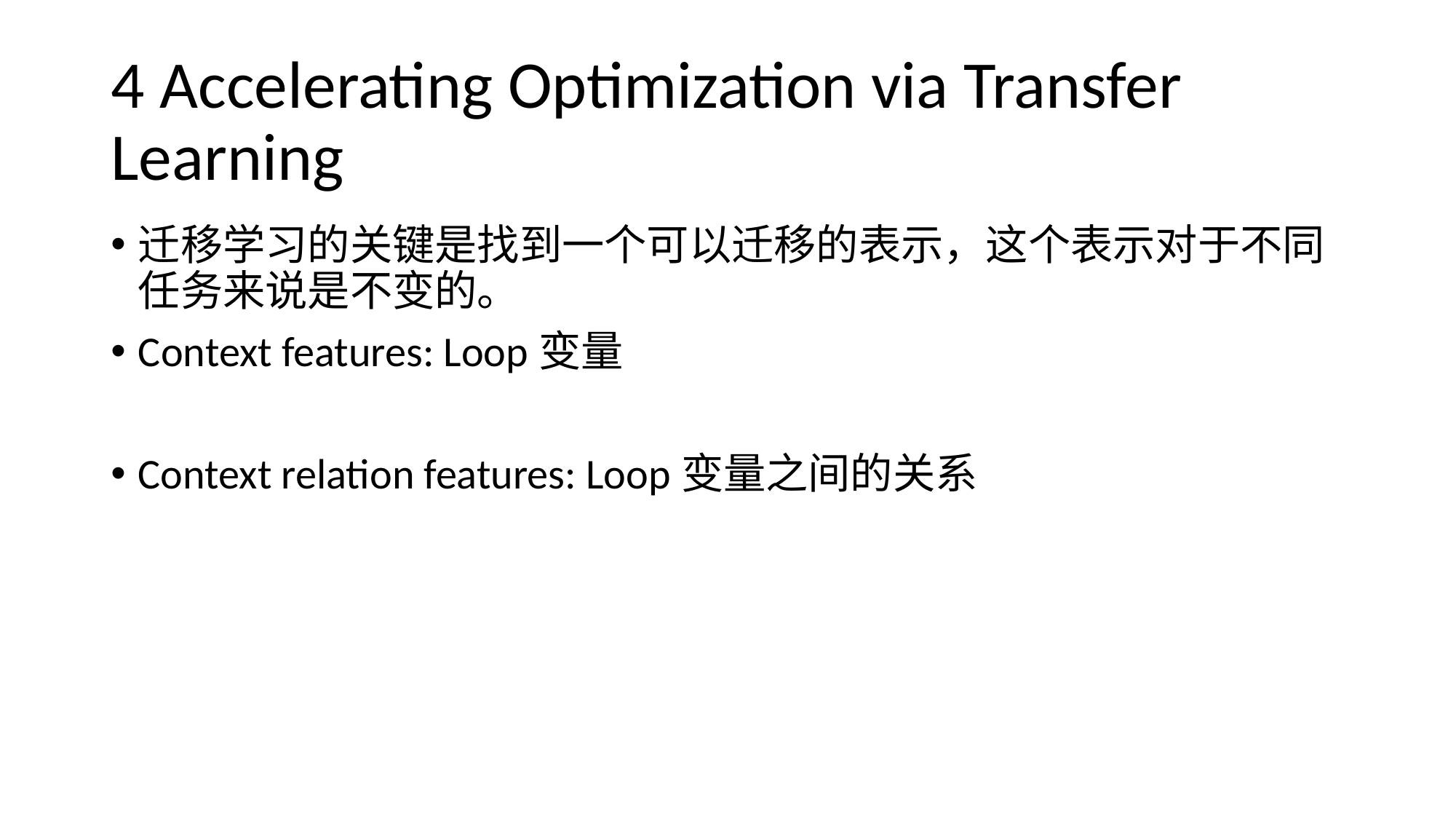

# 4 Accelerating Optimization via Transfer Learning
迁移学习的关键是找到一个可以迁移的表示，这个表示对于不同任务来说是不变的。
Context features: Loop变量

Context relation features: Loop变量之间的关系